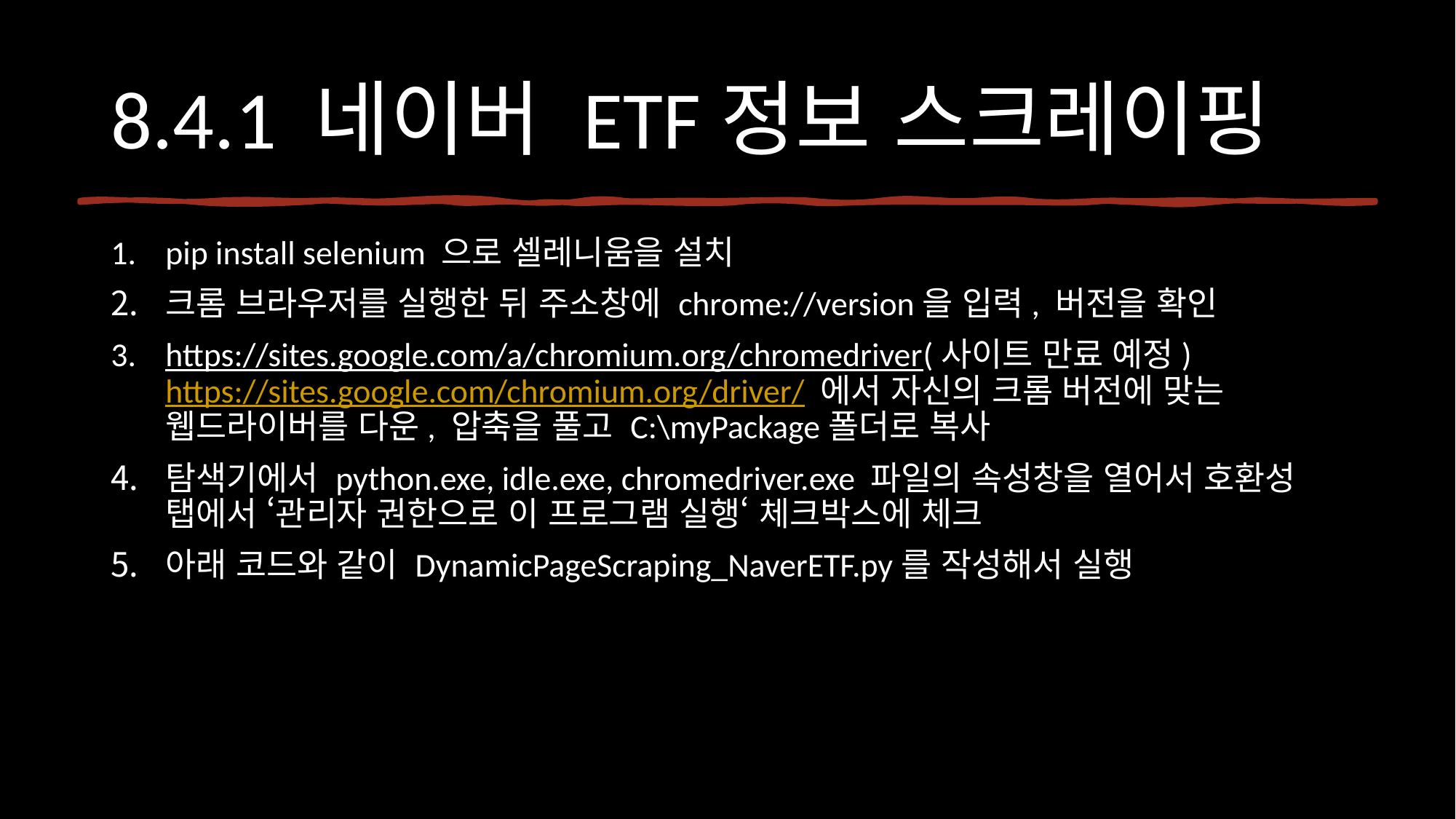

# 8.4.1 네이버 ETF정보 스크레이핑

pip install selenium 으로 셀레니움을 설치
크롬 브라우저를 실행한 뒤 주소창에 chrome://version을 입력, 버전을 확인
https://sites.google.com/a/chromium.org/chromedriver(사이트 만료 예정)  https://sites.google.com/chromium.org/driver/ 에서 자신의 크롬 버전에 맞는 웹드라이버를 다운, 압축을 풀고 C:\myPackage폴더로 복사
탐색기에서 python.exe, idle.exe, chromedriver.exe 파일의 속성창을 열어서 호환성 탭에서 ‘관리자 권한으로 이 프로그램 실행‘ 체크박스에 체크
아래 코드와 같이 DynamicPageScraping_NaverETF.py를 작성해서 실행